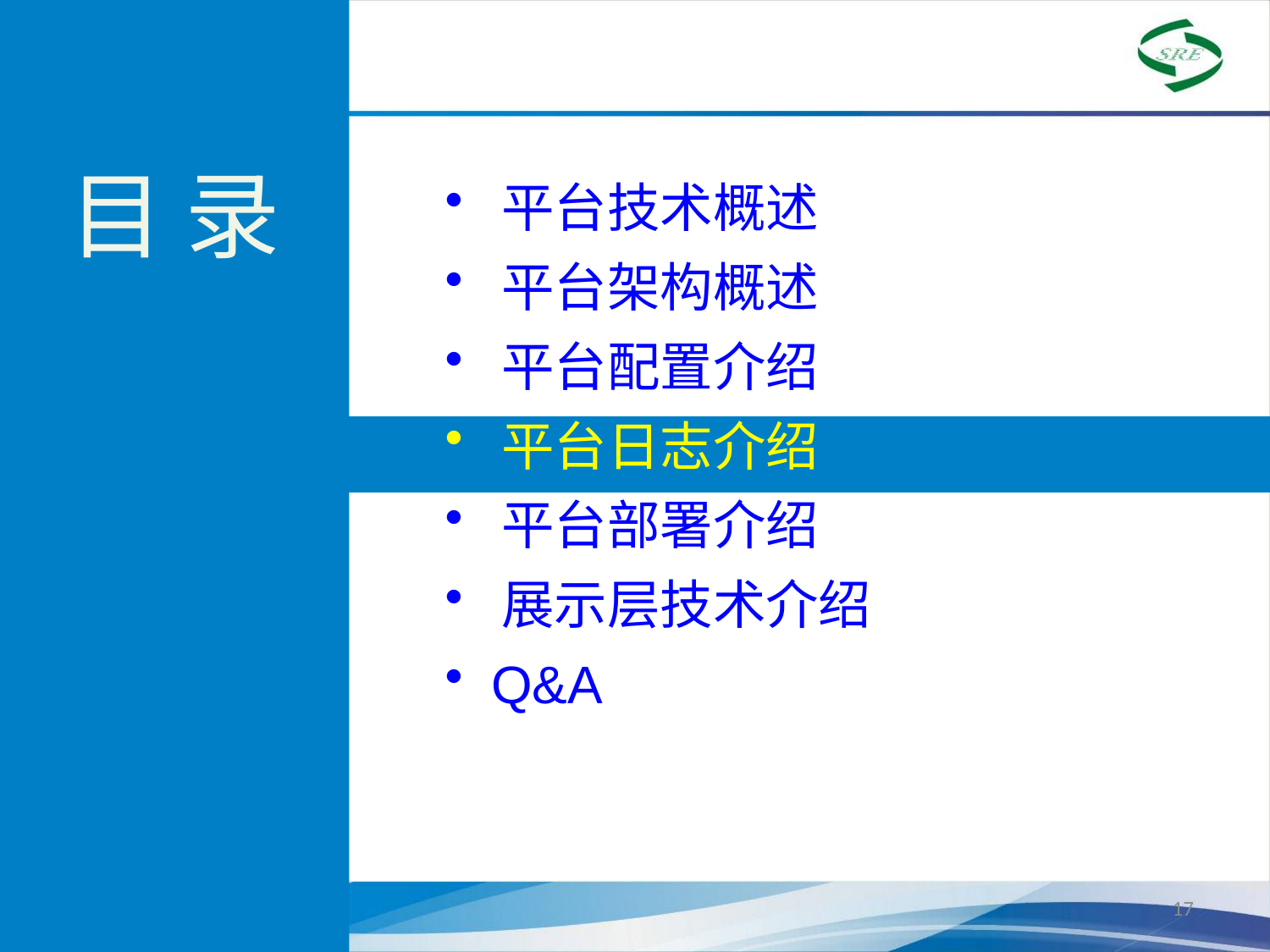

目 录
 平台技术概述
 平台架构概述
 平台配置介绍
 平台日志介绍
 平台部署介绍
 展示层技术介绍
 Q&A

17